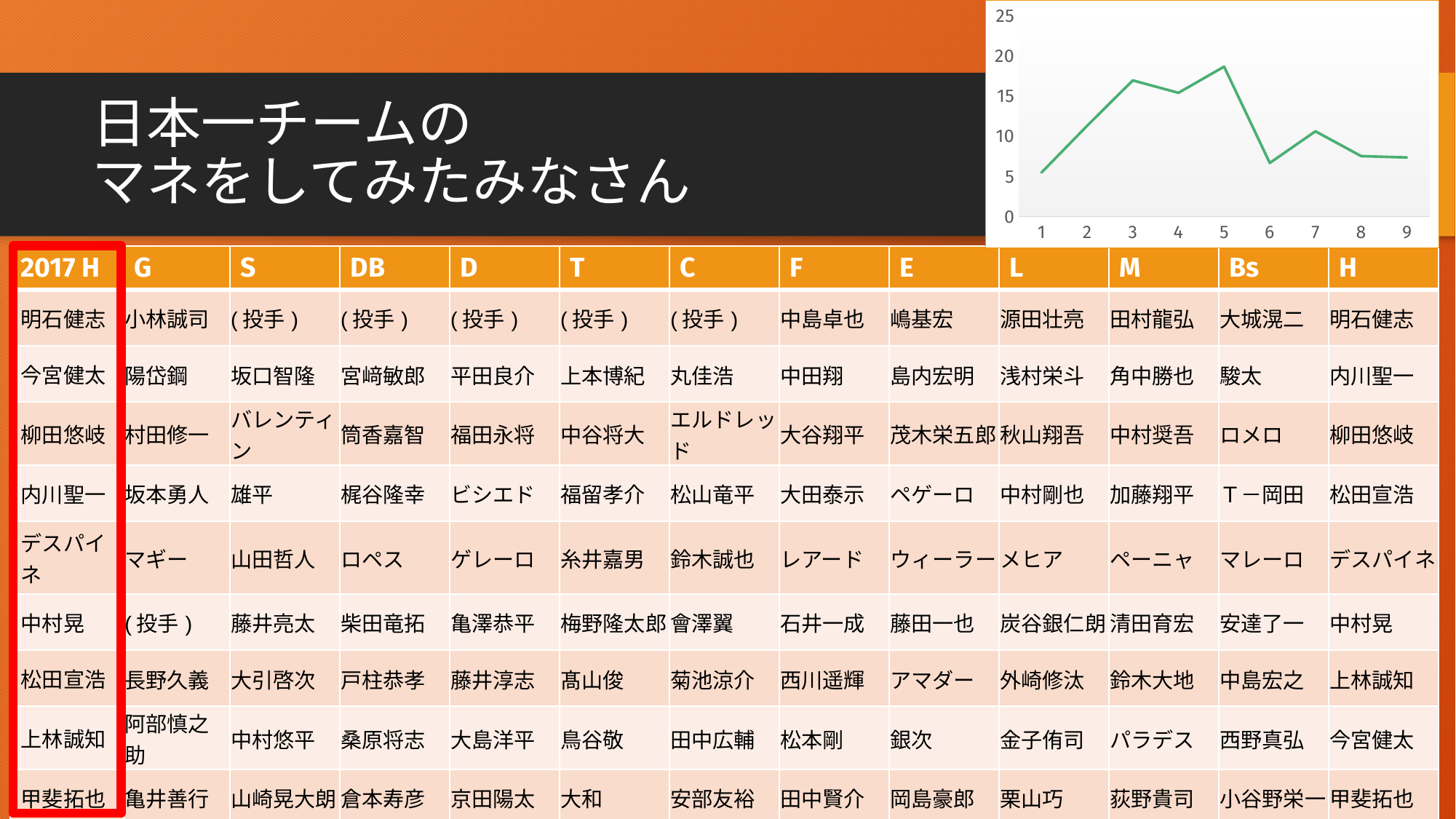

### Chart

| Category |  |
|---|---|
| 1 | 5.47945205479452 |
| 2 | 11.301369863013697 |
| 3 | 16.95205479452055 |
| 4 | 15.41095890410959 |
| 5 | 18.664383561643834 |
| 6 | 6.678082191780822 |
| 7 | 10.616438356164384 |
| 8 | 7.534246575342466 |
| 9 | 7.363013698630137 |
# 日本一チームの
マネをしてみたみなさん
| 2017 H | G | S | DB | D | T | C | F | E | L | M | Bs | H |
| --- | --- | --- | --- | --- | --- | --- | --- | --- | --- | --- | --- | --- |
| 明石健志 | 小林誠司 | (投手) | (投手) | (投手) | (投手) | (投手) | 中島卓也 | 嶋基宏 | 源田壮亮 | 田村龍弘 | 大城滉二 | 明石健志 |
| 今宮健太 | 陽岱鋼 | 坂口智隆 | 宮﨑敏郎 | 平田良介 | 上本博紀 | 丸佳浩 | 中田翔 | 島内宏明 | 浅村栄斗 | 角中勝也 | 駿太 | 内川聖一 |
| 柳田悠岐 | 村田修一 | バレンティン | 筒香嘉智 | 福田永将 | 中谷将大 | エルドレッド | 大谷翔平 | 茂木栄五郎 | 秋山翔吾 | 中村奨吾 | ロメロ | 柳田悠岐 |
| 内川聖一 | 坂本勇人 | 雄平 | 梶谷隆幸 | ビシエド | 福留孝介 | 松山竜平 | 大田泰示 | ペゲーロ | 中村剛也 | 加藤翔平 | Ｔ－岡田 | 松田宣浩 |
| デスパイネ | マギー | 山田哲人 | ロペス | ゲレーロ | 糸井嘉男 | 鈴木誠也 | レアード | ウィーラー | メヒア | ペーニャ | マレーロ | デスパイネ |
| 中村晃 | (投手) | 藤井亮太 | 柴田竜拓 | 亀澤恭平 | 梅野隆太郎 | 會澤翼 | 石井一成 | 藤田一也 | 炭谷銀仁朗 | 清田育宏 | 安達了一 | 中村晃 |
| 松田宣浩 | 長野久義 | 大引啓次 | 戸柱恭孝 | 藤井淳志 | 髙山俊 | 菊池涼介 | 西川遥輝 | アマダー | 外崎修汰 | 鈴木大地 | 中島宏之 | 上林誠知 |
| 上林誠知 | 阿部慎之助 | 中村悠平 | 桑原将志 | 大島洋平 | 鳥谷敬 | 田中広輔 | 松本剛 | 銀次 | 金子侑司 | パラデス | 西野真弘 | 今宮健太 |
| 甲斐拓也 | 亀井善行 | 山崎晃大朗 | 倉本寿彦 | 京田陽太 | 大和 | 安部友裕 | 田中賢介 | 岡島豪郎 | 栗山巧 | 荻野貴司 | 小谷野栄一 | 甲斐拓也 |